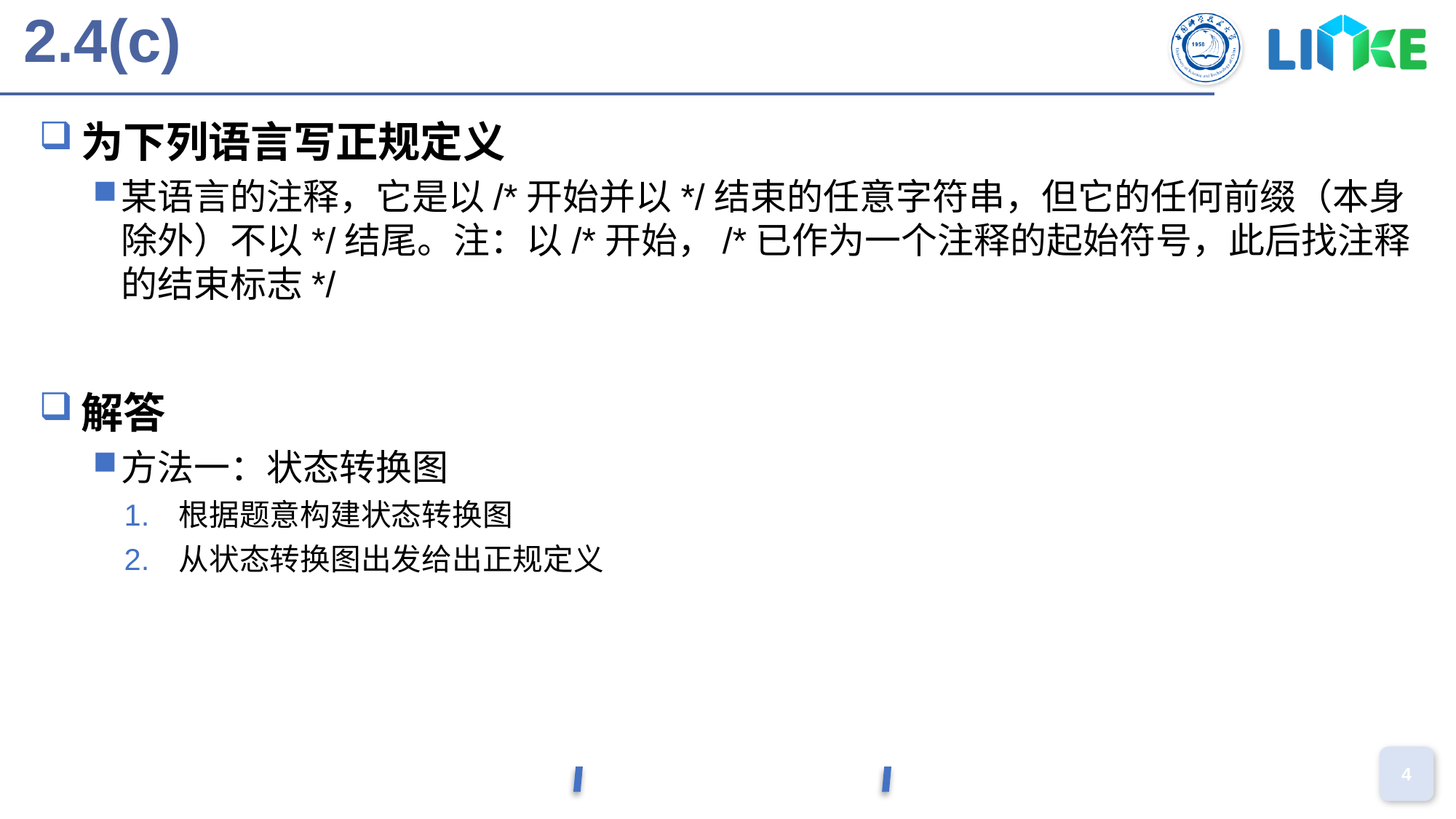

# 2.4(c)
为下列语言写正规定义
某语言的注释，它是以/*开始并以*/结束的任意字符串，但它的任何前缀（本身除外）不以*/结尾。注：以/*开始，/*已作为一个注释的起始符号，此后找注释的结束标志*/

解答
方法一：状态转换图
根据题意构建状态转换图
从状态转换图出发给出正规定义